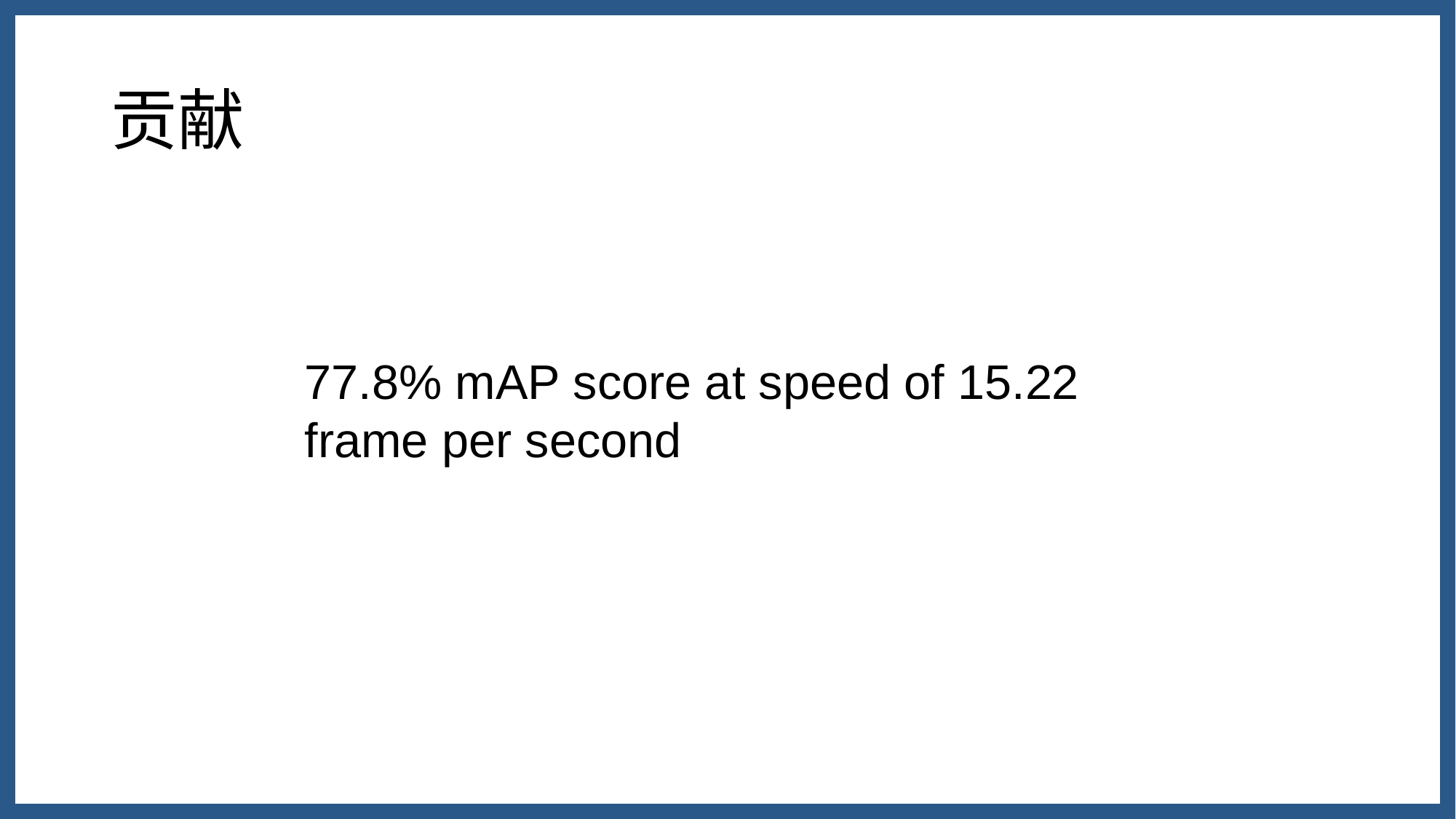

# 贡献
77.8% mAP score at speed of 15.22
frame per second